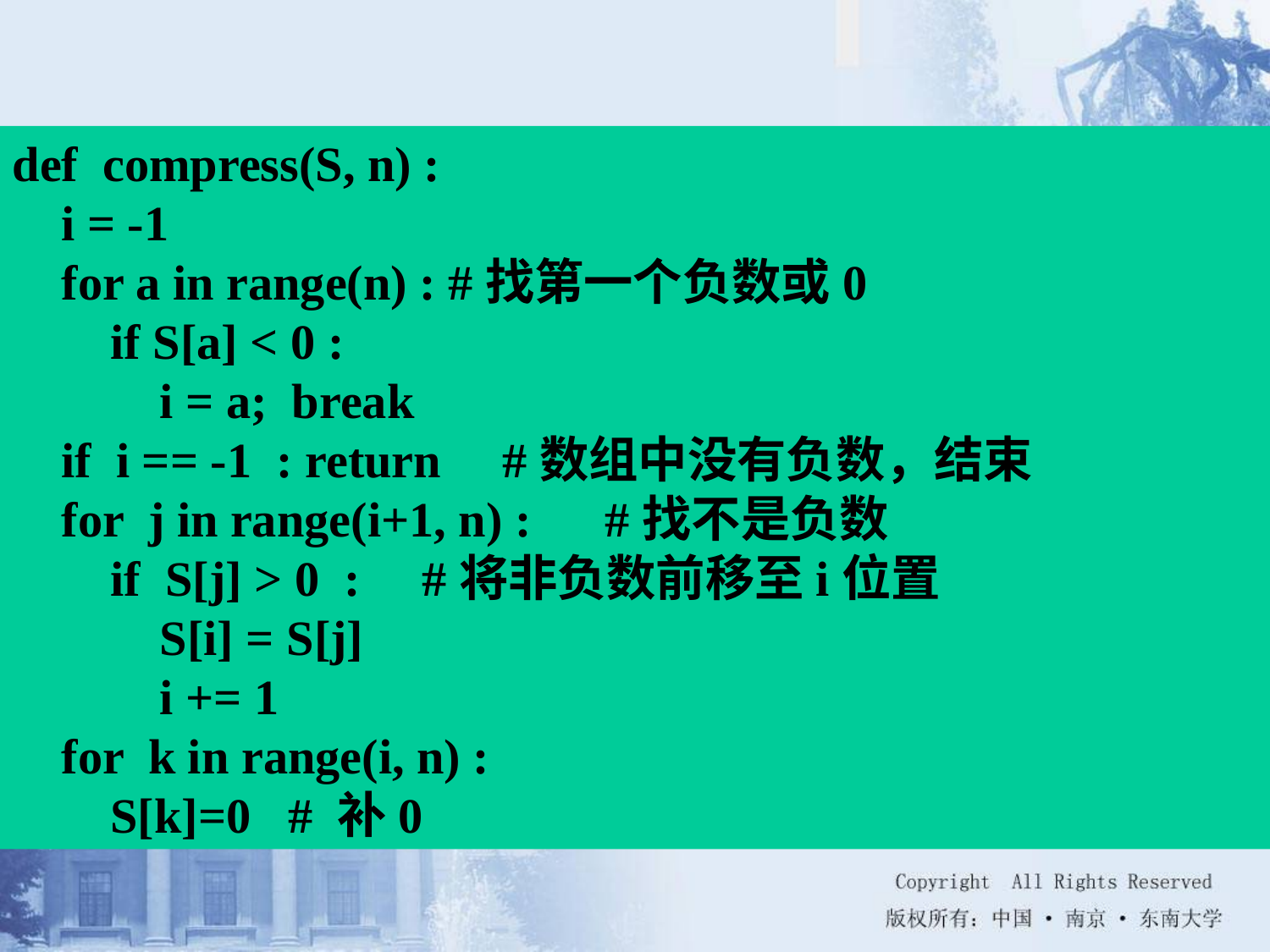

def  compress(S, n) :
    i = -1
    for a in range(n) : #找第一个负数或0
        if S[a] < 0 :
            i = a;  break
    if  i == -1  : return     #数组中没有负数，结束
    for  j in range(i+1, n) :      #找不是负数
        if  S[j] > 0  :     #将非负数前移至i位置
            S[i] = S[j]
            i += 1
    for  k in range(i, n) :
        S[k]=0   # 补0